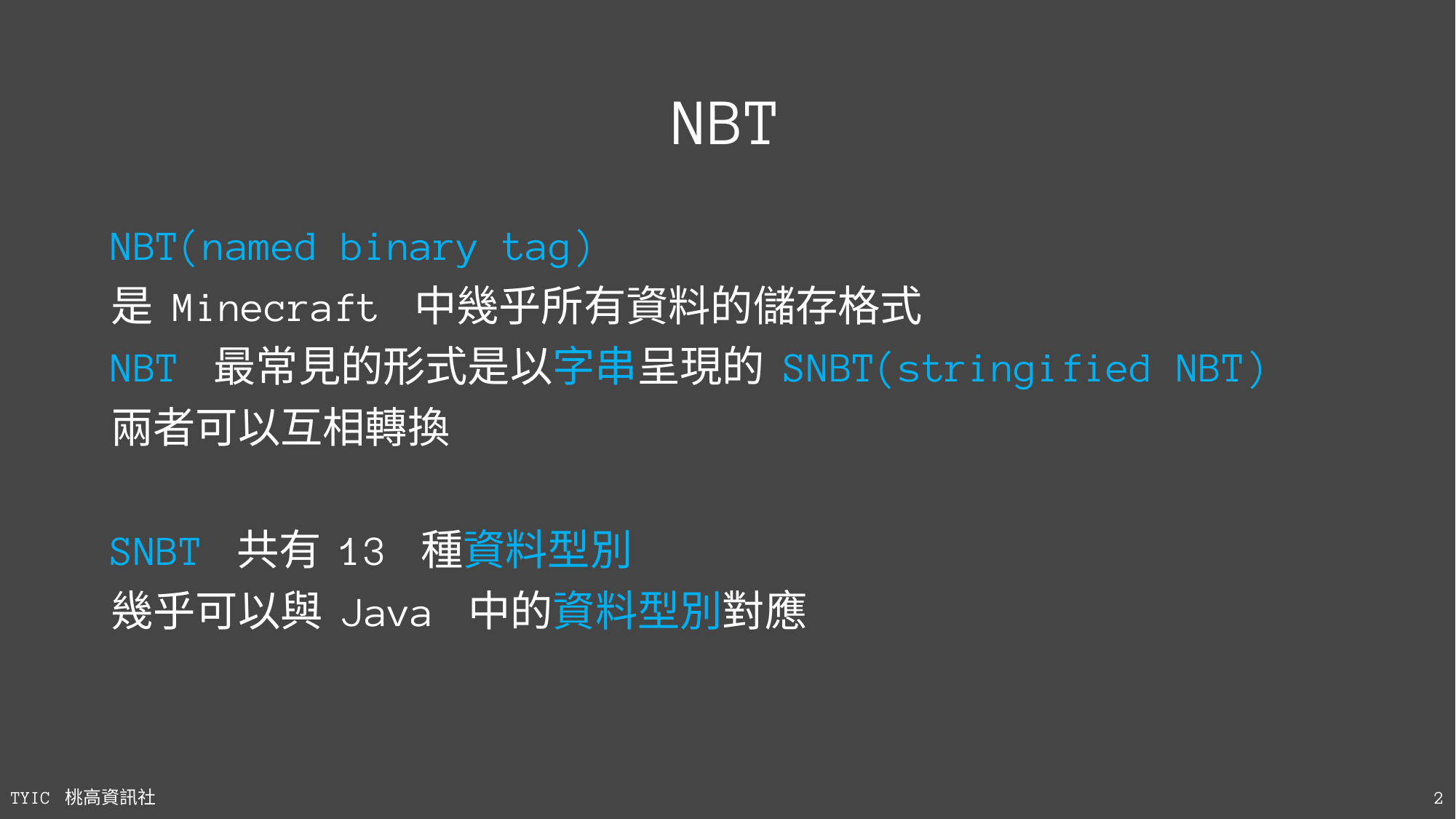

# NBT
NBT(named binary tag)
是 Minecraft 中幾乎所有資料的儲存格式
NBT 最常見的形式是以字串呈現的 SNBT(stringified NBT)
兩者可以互相轉換

SNBT 共有 13 種資料型別
幾乎可以與 Java 中的資料型別對應